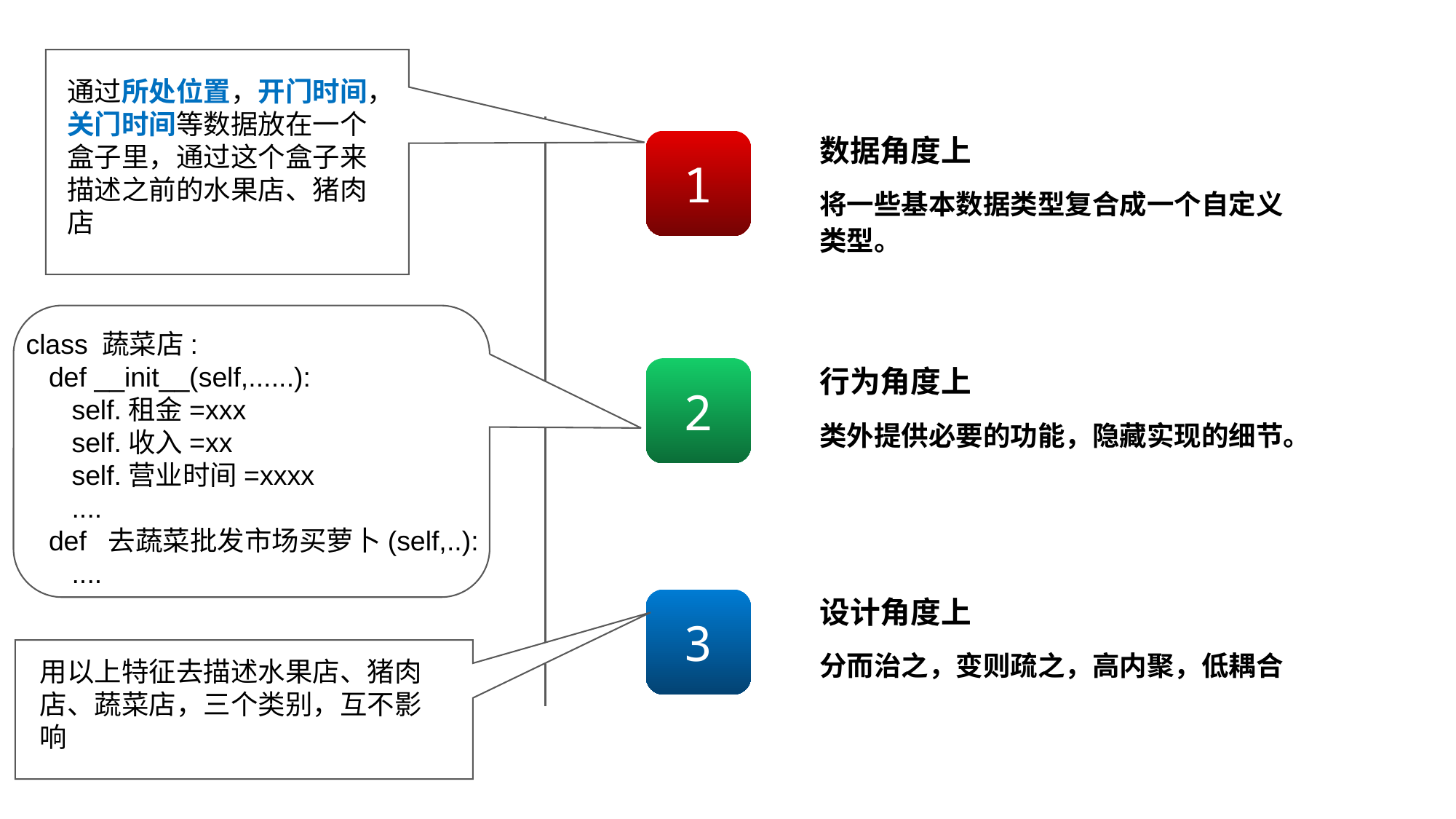

通过所处位置，开门时间，关门时间等数据放在一个盒子里，通过这个盒子来描述之前的水果店、猪肉店
数据角度上
1
将一些基本数据类型复合成一个自定义类型。

class 蔬菜店:
   def __init__(self,......):
      self.租金=xxx
      self.收入=xx
      self.营业时间=xxxx
      ....
   def  去蔬菜批发市场买萝卜(self,..):
      ....
2
行为角度上
类外提供必要的功能，隐藏实现的细节。
封装
3
设计角度上
分而治之，变则疏之，高内聚，低耦合

用以上特征去描述水果店、猪肉店、蔬菜店，三个类别，互不影响